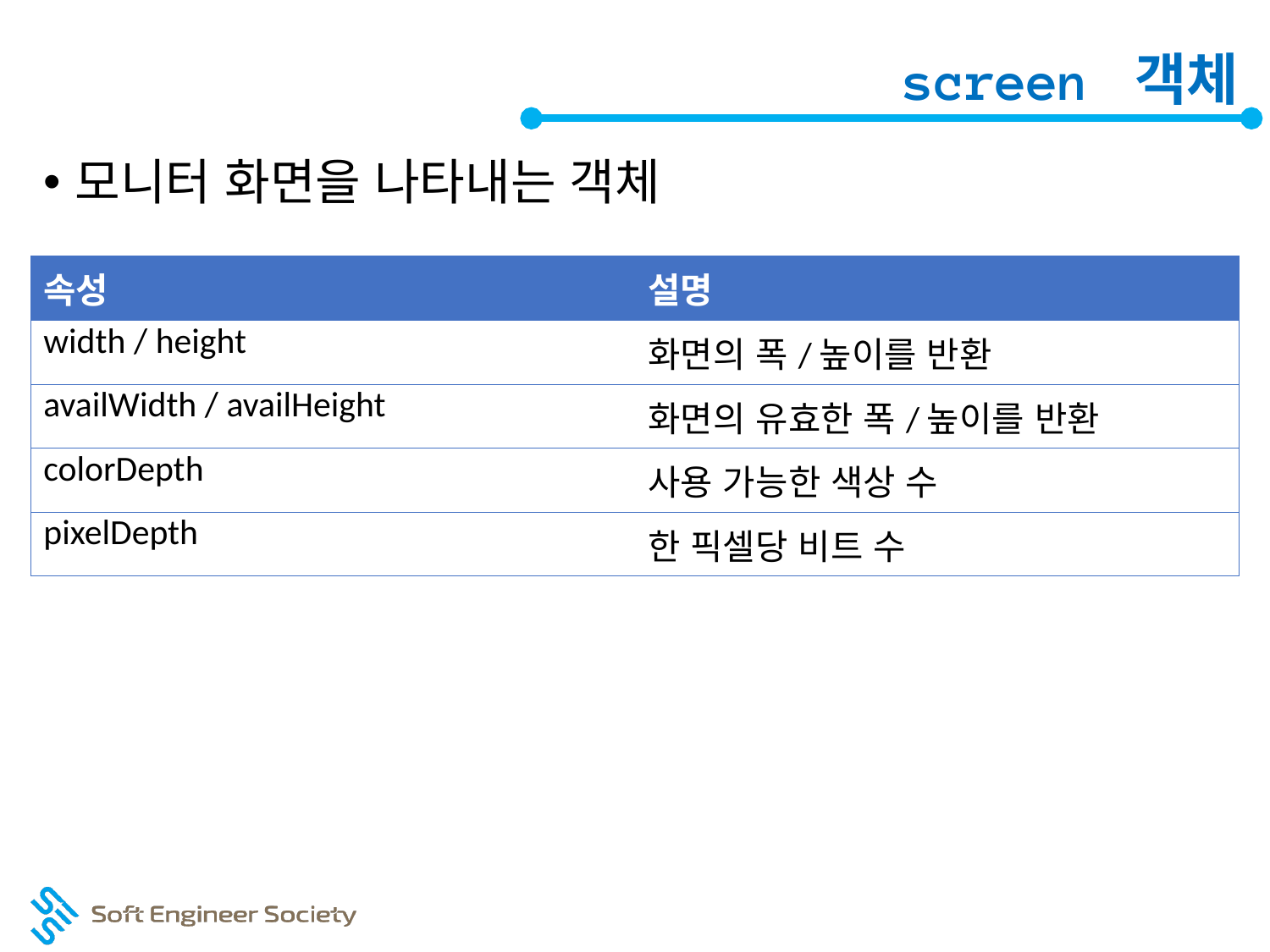

# screen 객체
모니터 화면을 나타내는 객체
| 속성 | 설명 |
| --- | --- |
| width / height | 화면의 폭/높이를 반환 |
| availWidth / availHeight | 화면의 유효한 폭/높이를 반환 |
| colorDepth | 사용 가능한 색상 수 |
| pixelDepth | 한 픽셀당 비트 수 |